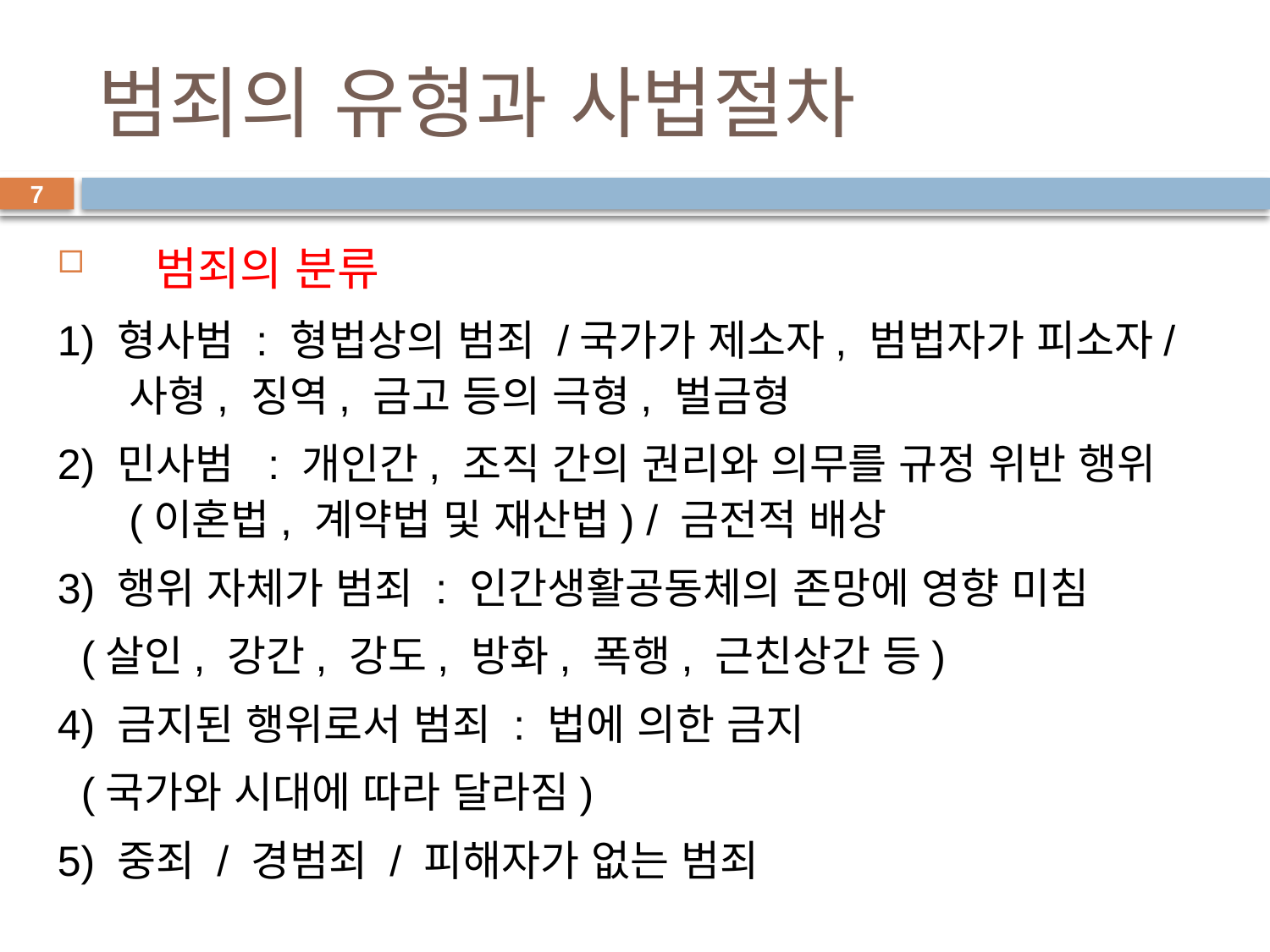

# 범죄의 유형과 사법절차
7
 범죄의 분류
1) 형사범 : 형법상의 범죄 /국가가 제소자, 범법자가 피소자/ 사형, 징역, 금고 등의 극형, 벌금형
2) 민사범  : 개인간, 조직 간의 권리와 의무를 규정 위반 행위 (이혼법, 계약법 및 재산법) / 금전적 배상
3) 행위 자체가 범죄 : 인간생활공동체의 존망에 영향 미침
  (살인, 강간, 강도, 방화, 폭행, 근친상간 등)
4) 금지된 행위로서 범죄 : 법에 의한 금지
  (국가와 시대에 따라 달라짐)
5) 중죄 / 경범죄 / 피해자가 없는 범죄